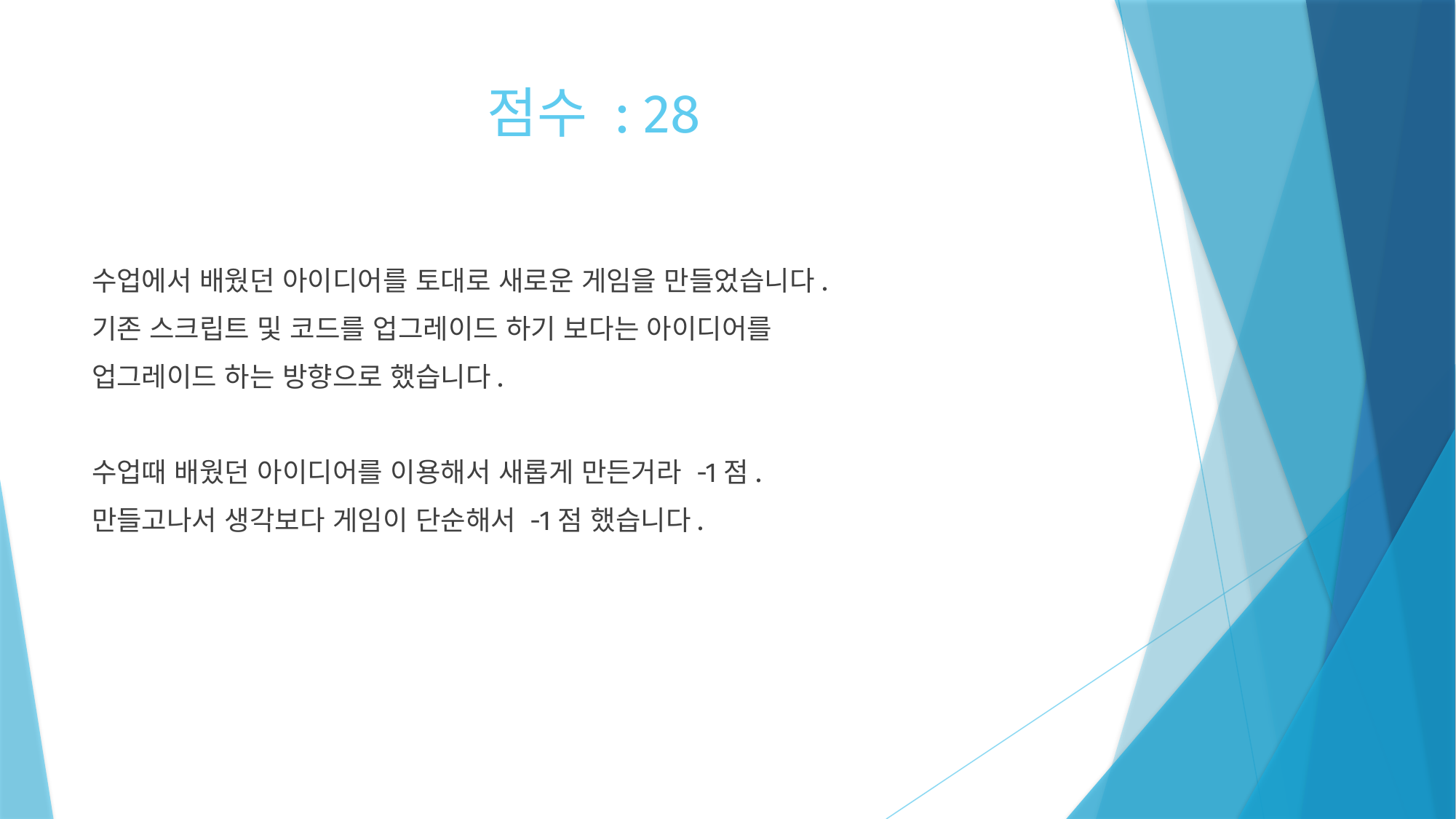

# 점수 : 28
수업에서 배웠던 아이디어를 토대로 새로운 게임을 만들었습니다.
기존 스크립트 및 코드를 업그레이드 하기 보다는 아이디어를
업그레이드 하는 방향으로 했습니다.

수업때 배웠던 아이디어를 이용해서 새롭게 만든거라 -1점.
만들고나서 생각보다 게임이 단순해서 -1점 했습니다.